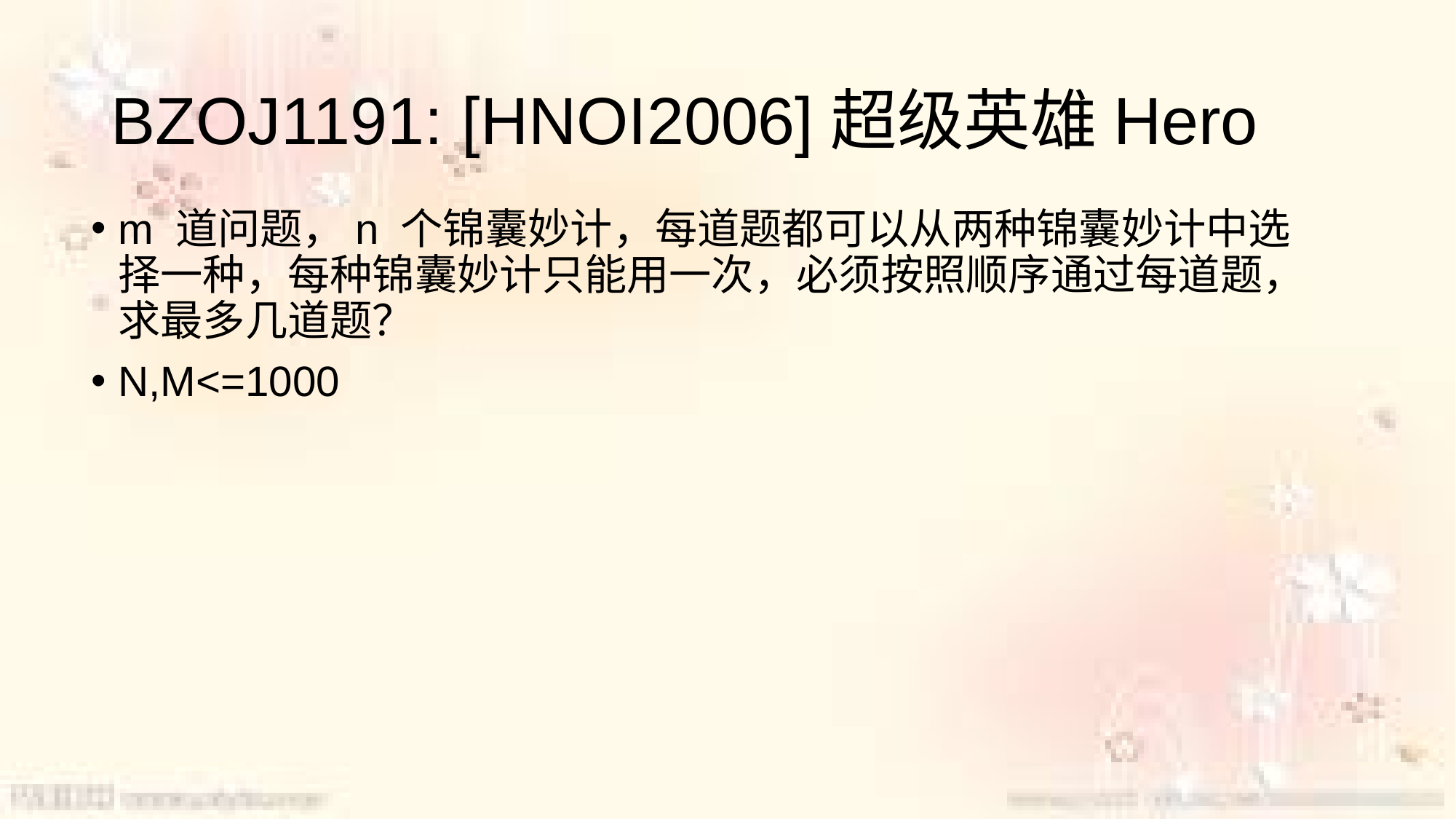

# BZOJ1191: [HNOI2006]超级英雄Hero
m 道问题，n 个锦囊妙计，每道题都可以从两种锦囊妙计中选择一种，每种锦囊妙计只能用一次，必须按照顺序通过每道题，求最多几道题？
N,M<=1000